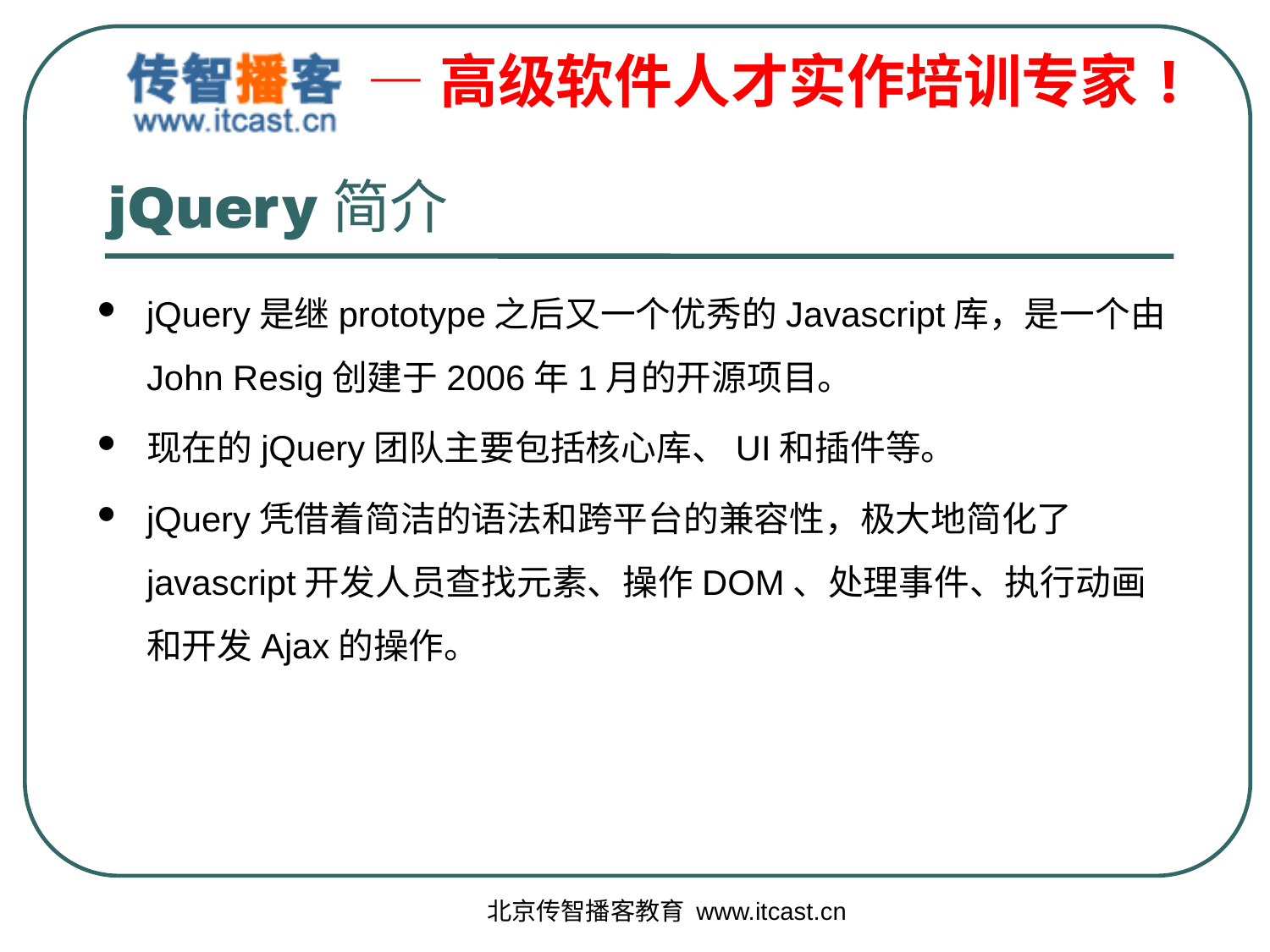

jQuery简介
jQuery是继prototype之后又一个优秀的Javascript库，是一个由John Resig创建于2006年1月的开源项目。
现在的jQuery团队主要包括核心库、UI和插件等。
jQuery凭借着简洁的语法和跨平台的兼容性，极大地简化了javascript开发人员查找元素、操作DOM、处理事件、执行动画和开发Ajax的操作。
北京传智播客教育 www.itcast.cn